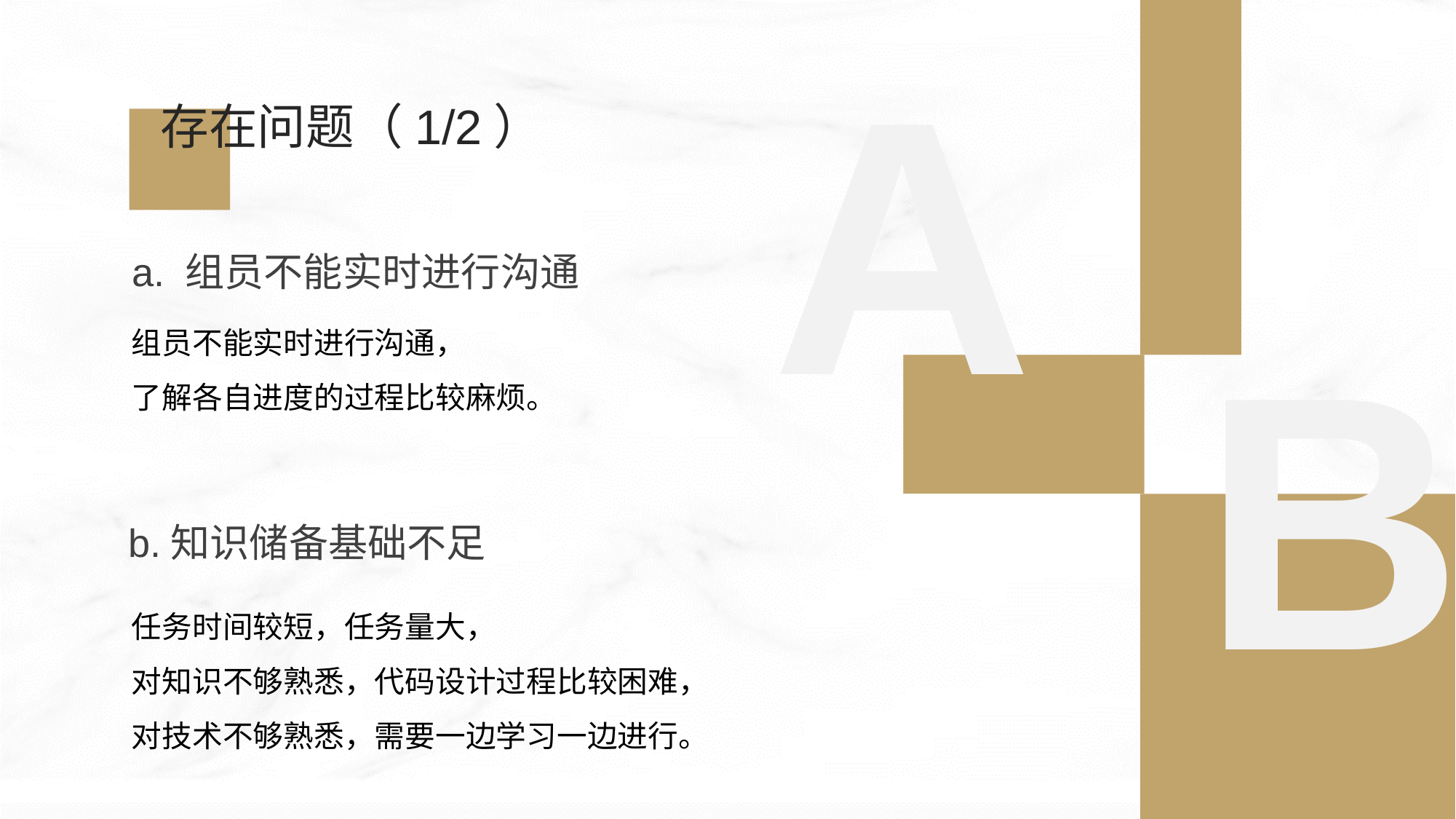

A
存在问题（1/2）

a. 组员不能实时进行沟通
B
组员不能实时进行沟通，
了解各自进度的过程比较麻烦。

b.知识储备基础不足
任务时间较短，任务量大，
对知识不够熟悉，代码设计过程比较困难，
对技术不够熟悉，需要一边学习一边进行。